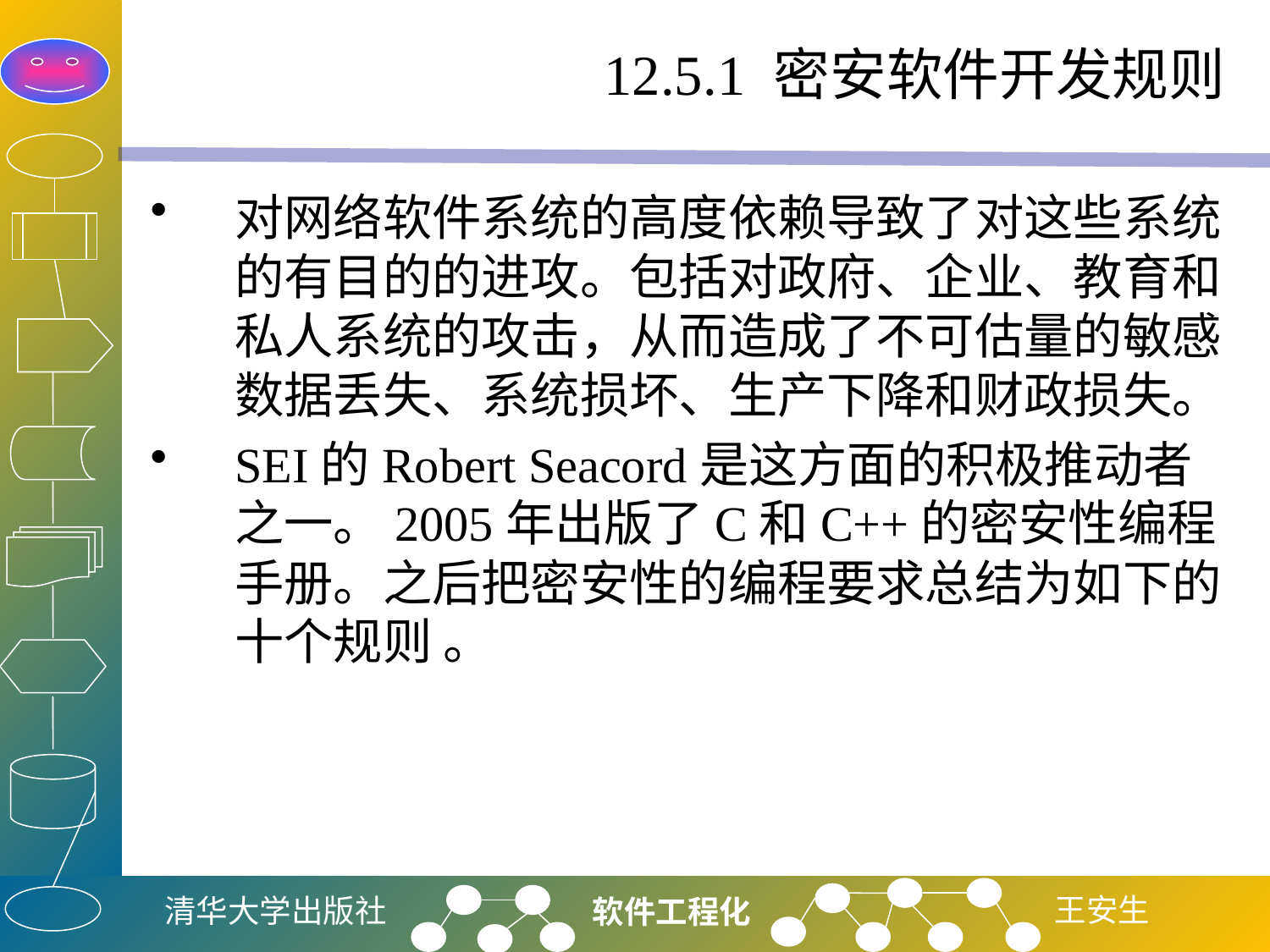

# 12.5.1 密安软件开发规则
对网络软件系统的高度依赖导致了对这些系统的有目的的进攻。包括对政府、企业、教育和私人系统的攻击，从而造成了不可估量的敏感数据丢失、系统损坏、生产下降和财政损失。
SEI的Robert Seacord是这方面的积极推动者之一。2005年出版了C和C++的密安性编程手册。之后把密安性的编程要求总结为如下的十个规则 。